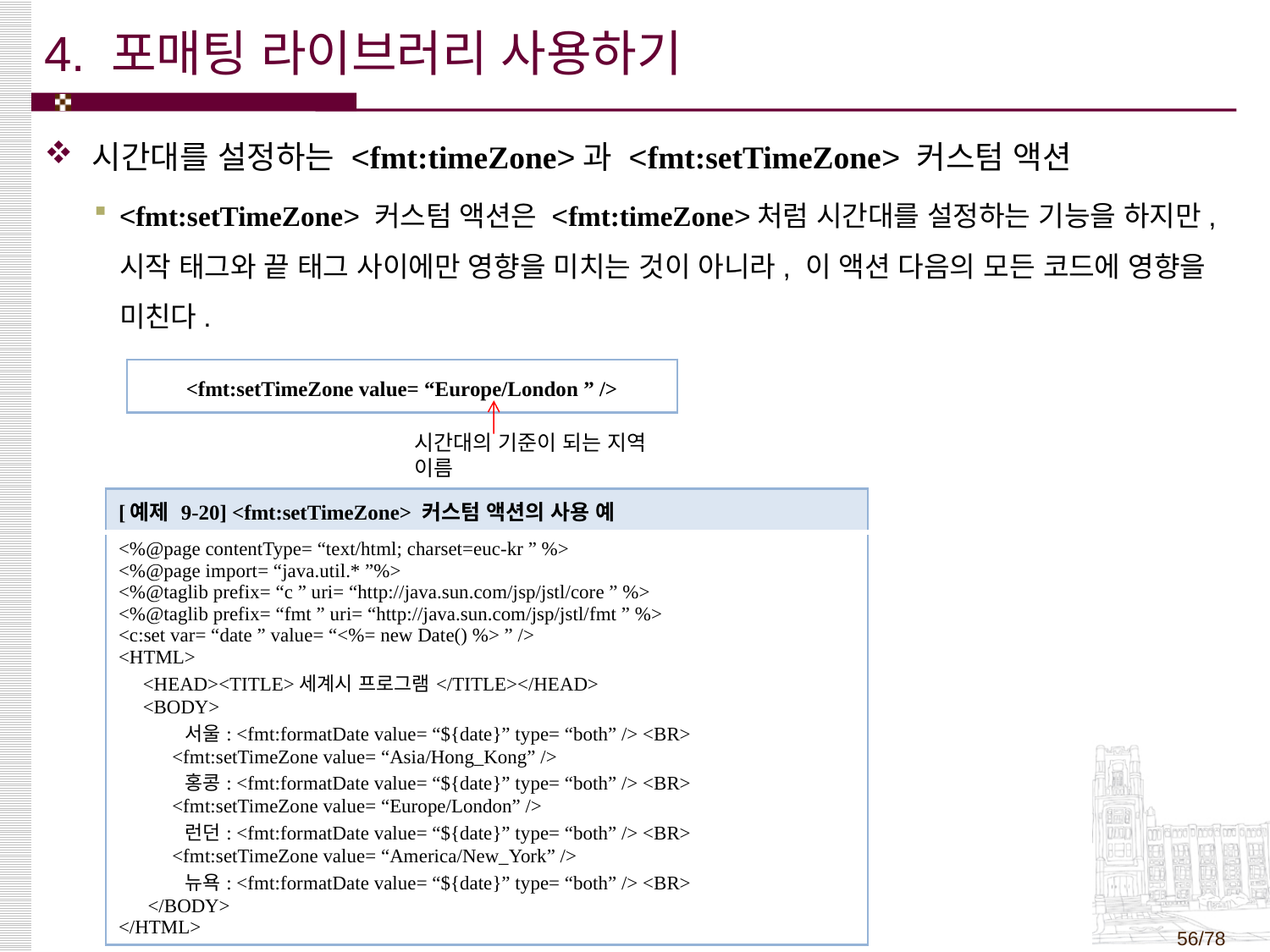

# 4. 포매팅 라이브러리 사용하기
시간대를 설정하는 <fmt:timeZone>과 <fmt:setTimeZone> 커스텀 액션
<fmt:setTimeZone> 커스텀 액션은 <fmt:timeZone>처럼 시간대를 설정하는 기능을 하지만, 시작 태그와 끝 태그 사이에만 영향을 미치는 것이 아니라, 이 액션 다음의 모든 코드에 영향을 미친다.

| <fmt:setTimeZone value= “Europe/London ” /> |
| --- |
시간대의 기준이 되는 지역 이름
| [예제 9-20] <fmt:setTimeZone> 커스텀 액션의 사용 예 |
| --- |
| <%@page contentType= “text/html; charset=euc-kr ” %> <%@page import= “java.util.\* ”%> <%@taglib prefix= “c ” uri= “http://java.sun.com/jsp/jstl/core ” %> <%@taglib prefix= “fmt ” uri= “http://java.sun.com/jsp/jstl/fmt ” %> <c:set var= “date ” value= “<%= new Date() %> ” /> <HTML> <HEAD><TITLE>세계시 프로그램</TITLE></HEAD> <BODY> 서울: <fmt:formatDate value= “${date}” type= “both” /> <BR> <fmt:setTimeZone value= “Asia/Hong\_Kong” /> 홍콩: <fmt:formatDate value= “${date}” type= “both” /> <BR> <fmt:setTimeZone value= “Europe/London” /> 런던: <fmt:formatDate value= “${date}” type= “both” /> <BR> <fmt:setTimeZone value= “America/New\_York” /> 뉴욕: <fmt:formatDate value= “${date}” type= “both” /> <BR> </BODY> </HTML> |